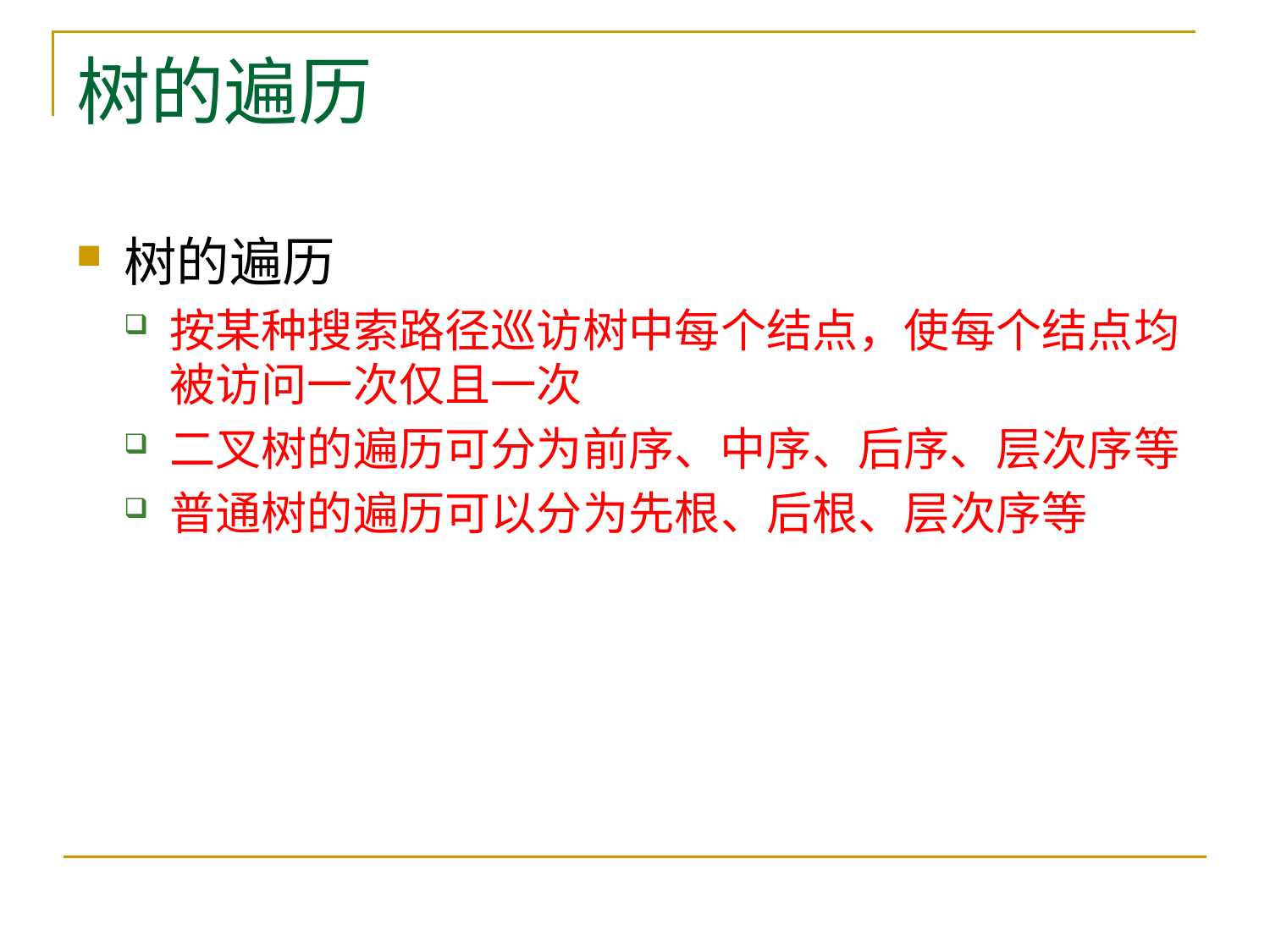

# 树的遍历
树的遍历
按某种搜索路径巡访树中每个结点，使每个结点均被访问一次仅且一次
二叉树的遍历可分为前序、中序、后序、层次序等
普通树的遍历可以分为先根、后根、层次序等